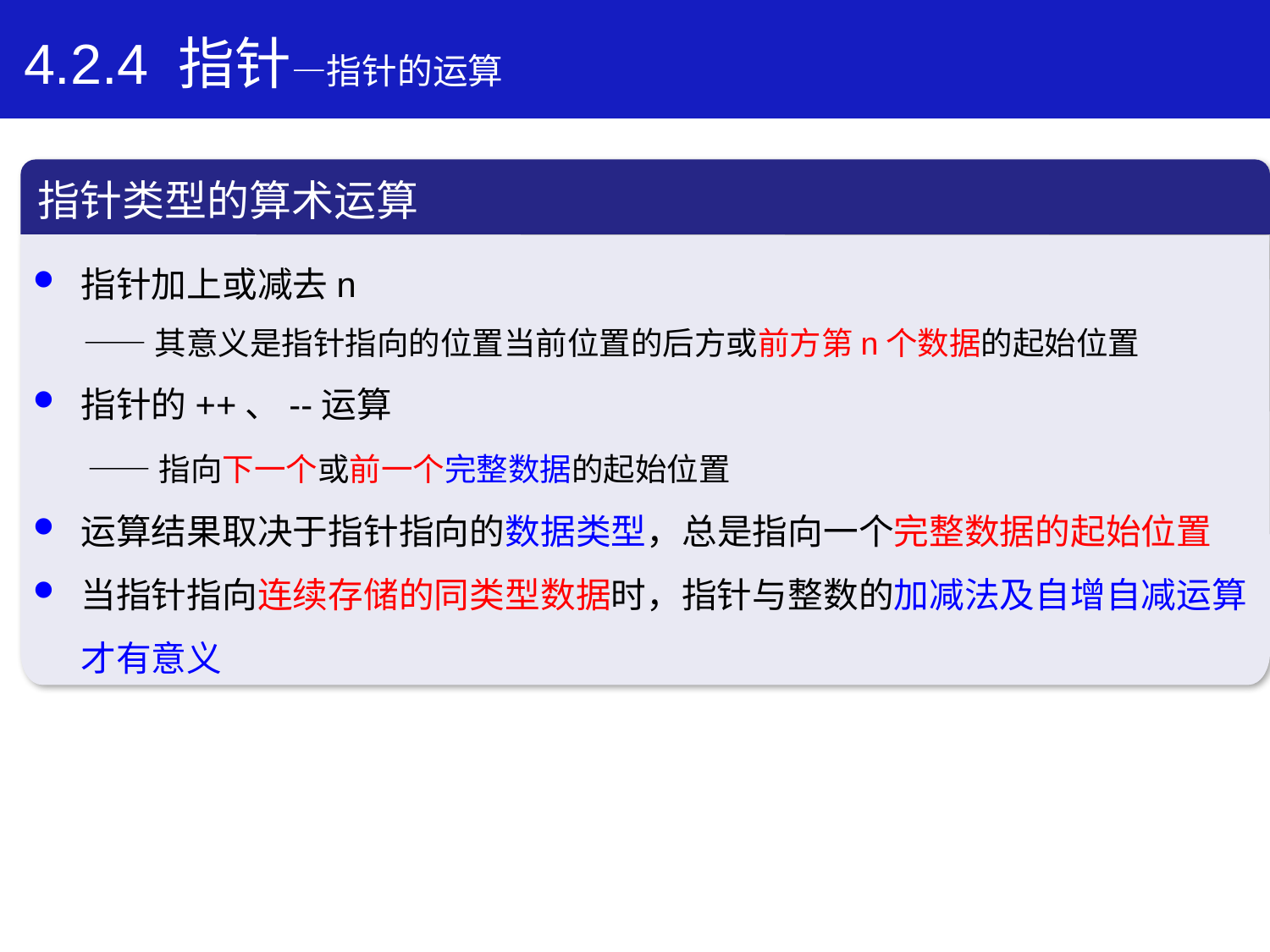

4.2.4 指针—指针的运算
指针类型的算术运算
指针加上或减去n
       ——其意义是指针指向的位置当前位置的后方或前方第n个数据的起始位置
指针的++、--运算
       ——指向下一个或前一个完整数据的起始位置
运算结果取决于指针指向的数据类型，总是指向一个完整数据的起始位置
当指针指向连续存储的同类型数据时，指针与整数的加减法及自增自减运算才有意义
26